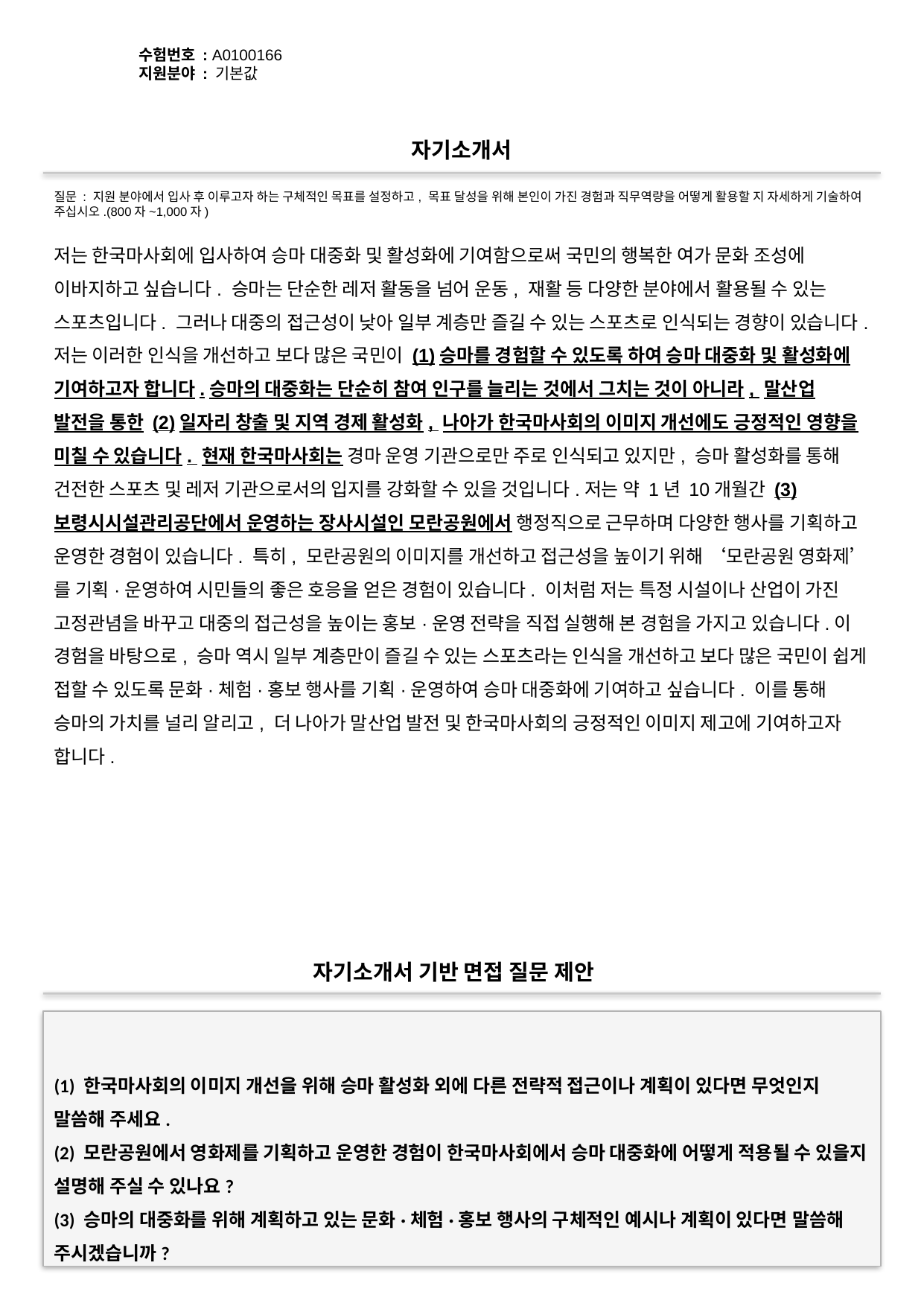

수험번호 : A0100166
지원분야 : 기본값
#

자기소개서

질문 : 지원 분야에서 입사 후 이루고자 하는 구체적인 목표를 설정하고, 목표 달성을 위해 본인이 가진 경험과 직무역량을 어떻게 활용할 지 자세하게 기술하여 주십시오.(800자~1,000자)

저는 한국마사회에 입사하여 승마 대중화 및 활성화에 기여함으로써 국민의 행복한 여가 문화 조성에 이바지하고 싶습니다. 승마는 단순한 레저 활동을 넘어 운동, 재활 등 다양한 분야에서 활용될 수 있는 스포츠입니다. 그러나 대중의 접근성이 낮아 일부 계층만 즐길 수 있는 스포츠로 인식되는 경향이 있습니다. 저는 이러한 인식을 개선하고 보다 많은 국민이 (1)승마를 경험할 수 있도록 하여 승마 대중화 및 활성화에 기여하고자 합니다.승마의 대중화는 단순히 참여 인구를 늘리는 것에서 그치는 것이 아니라, 말산업 발전을 통한 (2)일자리 창출 및 지역 경제 활성화, 나아가 한국마사회의 이미지 개선에도 긍정적인 영향을 미칠 수 있습니다. 현재 한국마사회는 경마 운영 기관으로만 주로 인식되고 있지만, 승마 활성화를 통해 건전한 스포츠 및 레저 기관으로서의 입지를 강화할 수 있을 것입니다.저는 약 1년 10개월간 (3)보령시시설관리공단에서 운영하는 장사시설인 모란공원에서 행정직으로 근무하며 다양한 행사를 기획하고 운영한 경험이 있습니다. 특히, 모란공원의 이미지를 개선하고 접근성을 높이기 위해 ‘모란공원 영화제’를 기획·운영하여 시민들의 좋은 호응을 얻은 경험이 있습니다. 이처럼 저는 특정 시설이나 산업이 가진 고정관념을 바꾸고 대중의 접근성을 높이는 홍보·운영 전략을 직접 실행해 본 경험을 가지고 있습니다.이 경험을 바탕으로, 승마 역시 일부 계층만이 즐길 수 있는 스포츠라는 인식을 개선하고 보다 많은 국민이 쉽게 접할 수 있도록 문화·체험·홍보 행사를 기획·운영하여 승마 대중화에 기여하고 싶습니다. 이를 통해 승마의 가치를 널리 알리고, 더 나아가 말산업 발전 및 한국마사회의 긍정적인 이미지 제고에 기여하고자 합니다.

자기소개서 기반 면접 질문 제안

(1) 한국마사회의 이미지 개선을 위해 승마 활성화 외에 다른 전략적 접근이나 계획이 있다면 무엇인지 말씀해 주세요.
(2) 모란공원에서 영화제를 기획하고 운영한 경험이 한국마사회에서 승마 대중화에 어떻게 적용될 수 있을지 설명해 주실 수 있나요?
(3) 승마의 대중화를 위해 계획하고 있는 문화·체험·홍보 행사의 구체적인 예시나 계획이 있다면 말씀해 주시겠습니까?